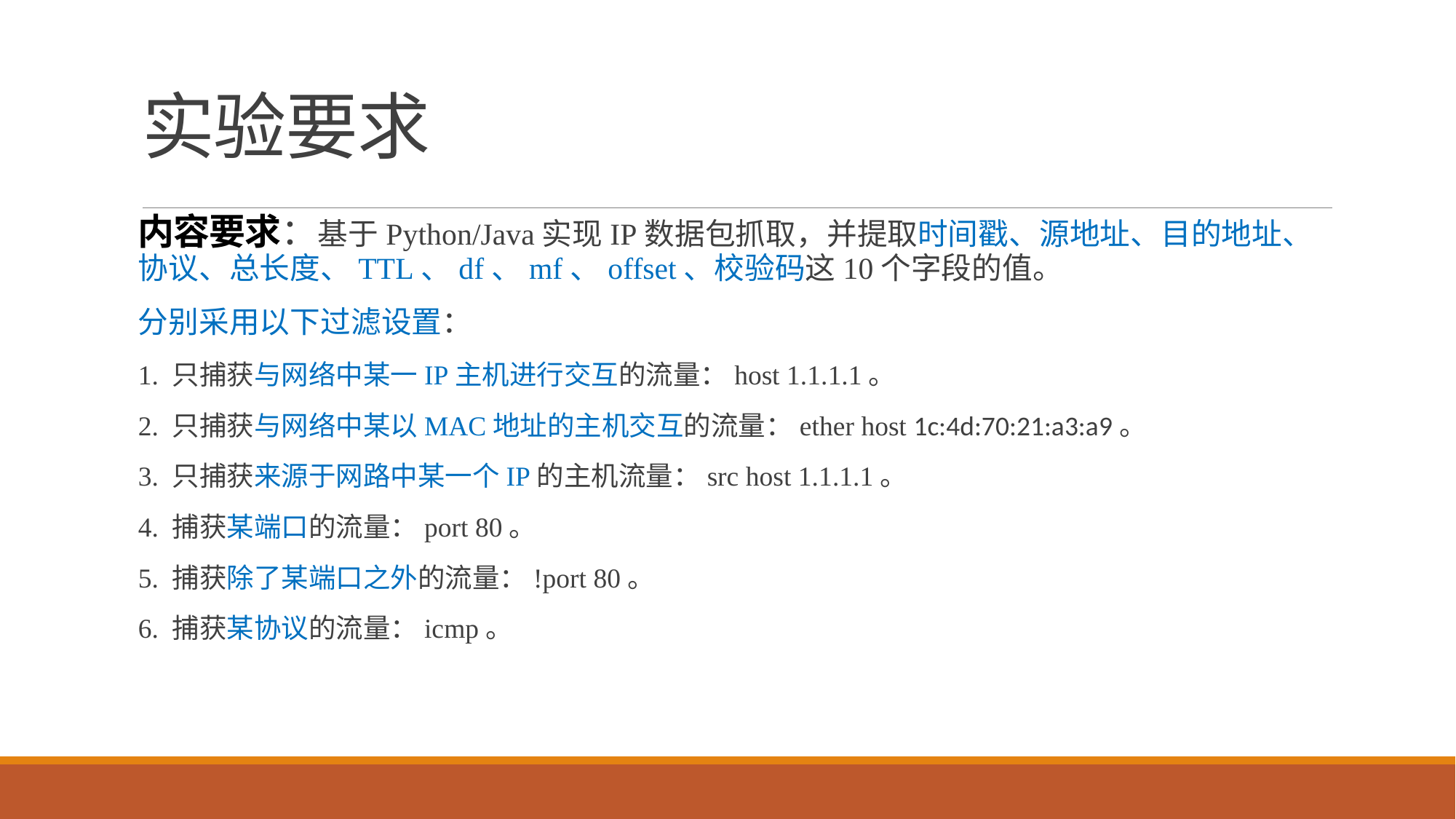

# 实验要求
内容要求：基于Python/Java实现IP数据包抓取，并提取时间戳、源地址、目的地址、协议、总长度、TTL、df、mf、offset、校验码这10个字段的值。
分别采用以下过滤设置：
1. 只捕获与网络中某一IP主机进行交互的流量：host 1.1.1.1。
2. 只捕获与网络中某以MAC地址的主机交互的流量：ether host 1c:4d:70:21:a3:a9。
3. 只捕获来源于网路中某一个IP的主机流量：src host 1.1.1.1。
4. 捕获某端口的流量：port 80。
5. 捕获除了某端口之外的流量：!port 80。
6. 捕获某协议的流量：icmp。